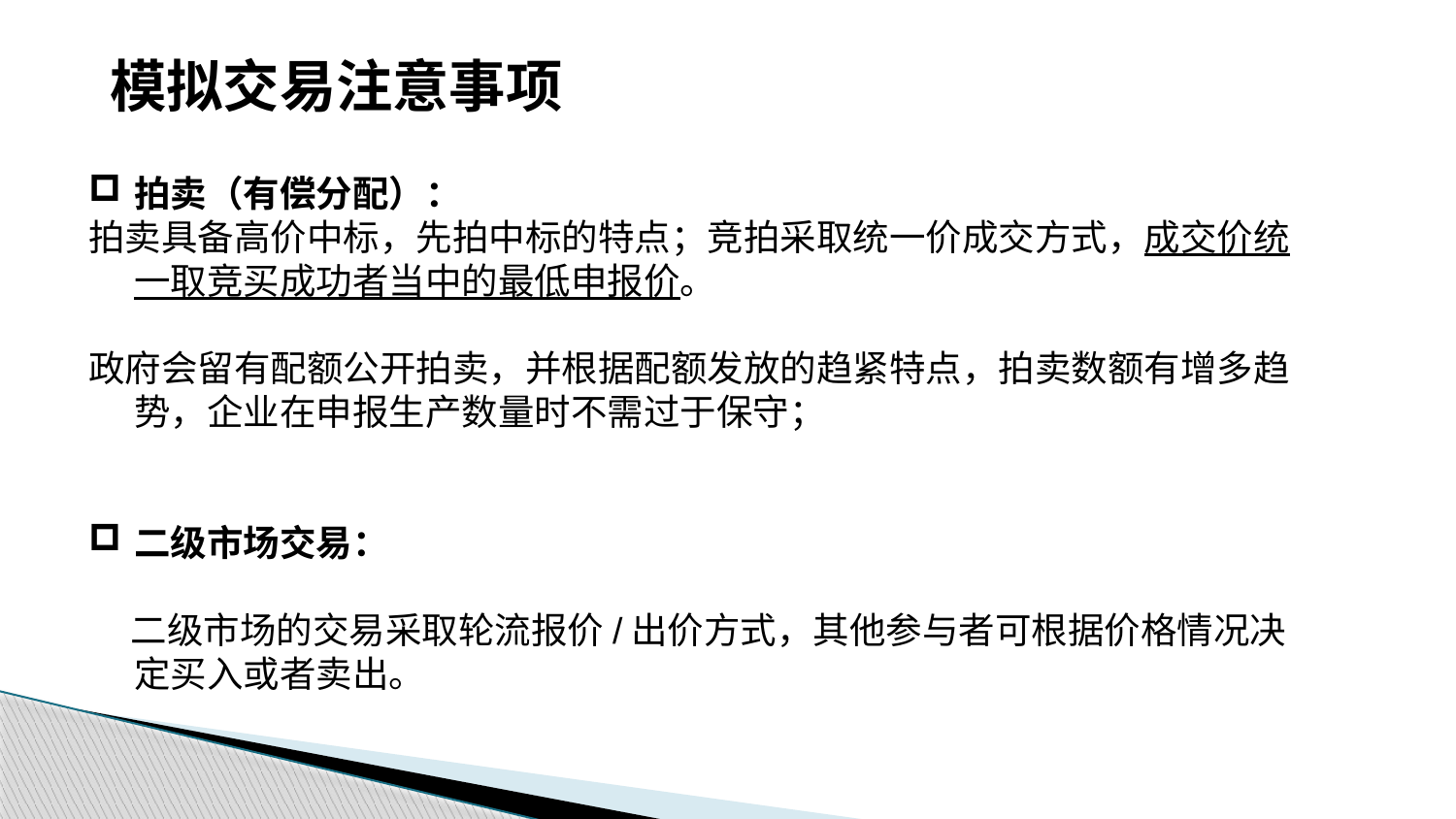

模拟交易注意事项
拍卖（有偿分配）：
拍卖具备高价中标，先拍中标的特点；竞拍采取统一价成交方式，成交价统一取竞买成功者当中的最低申报价。

政府会留有配额公开拍卖，并根据配额发放的趋紧特点，拍卖数额有增多趋势，企业在申报生产数量时不需过于保守；

二级市场交易：

    二级市场的交易采取轮流报价/出价方式，其他参与者可根据价格情况决定买入或者卖出。